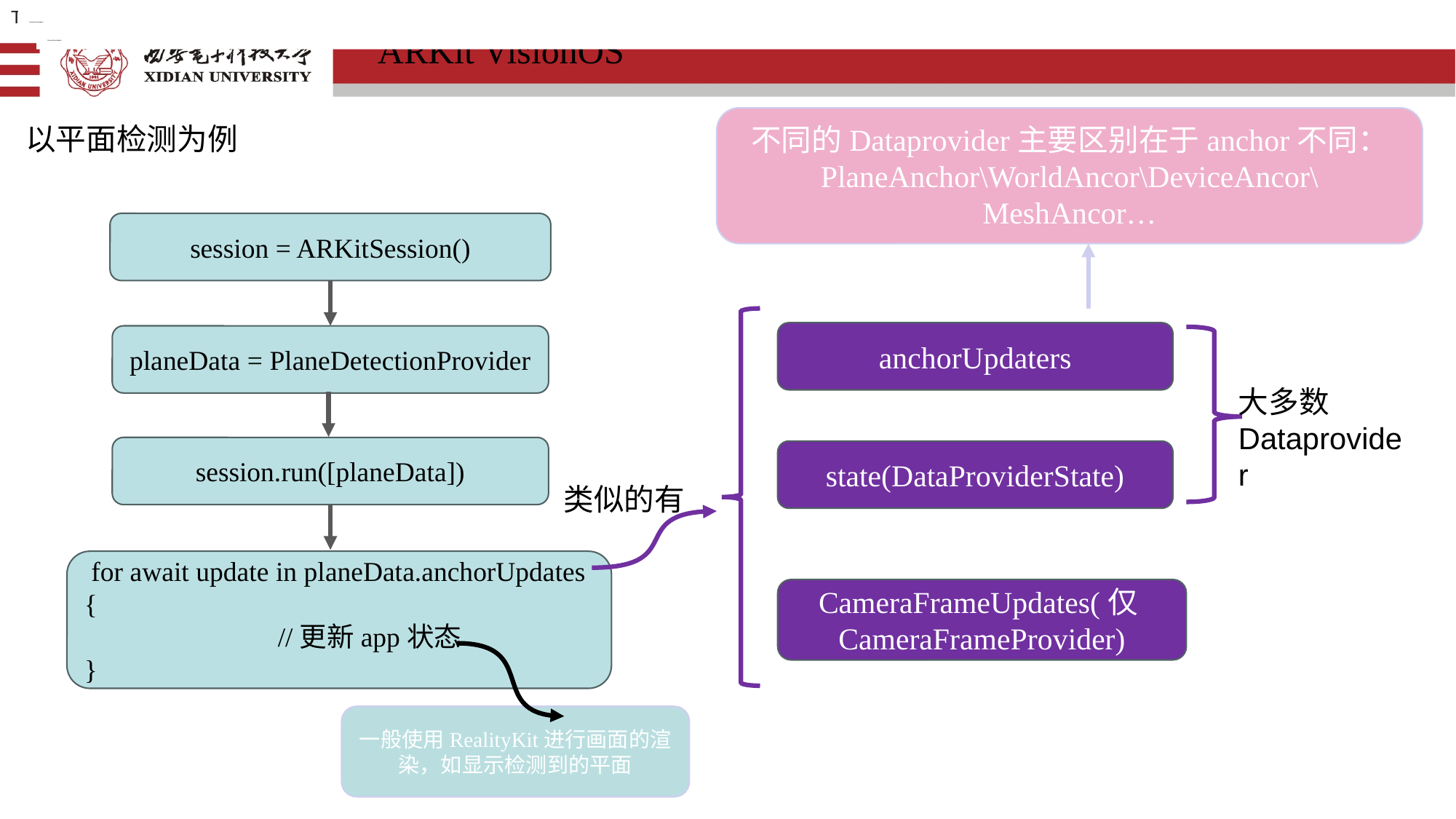

var state: DataProviderState
The state of a room-tracking provider.
CameraFrameUpdates
ARKit VisionOS
CameraFrameUpdates
不同的Dataprovider主要区别在于anchor不同：
PlaneAnchor\WorldAncor\DeviceAncor\MeshAncor…
以平面检测为例
session = ARKitSession()

anchorUpdaters
planeData = PlaneDetectionProvider

大多数
Dataprovider
session.run([planeData])
state(DataProviderState)
类似的有
 for await update in planeData.anchorUpdates {
                            //更新app状态
}
CameraFrameUpdates(仅CameraFrameProvider)
一般使用RealityKit进行画面的渲染，如显示检测到的平面